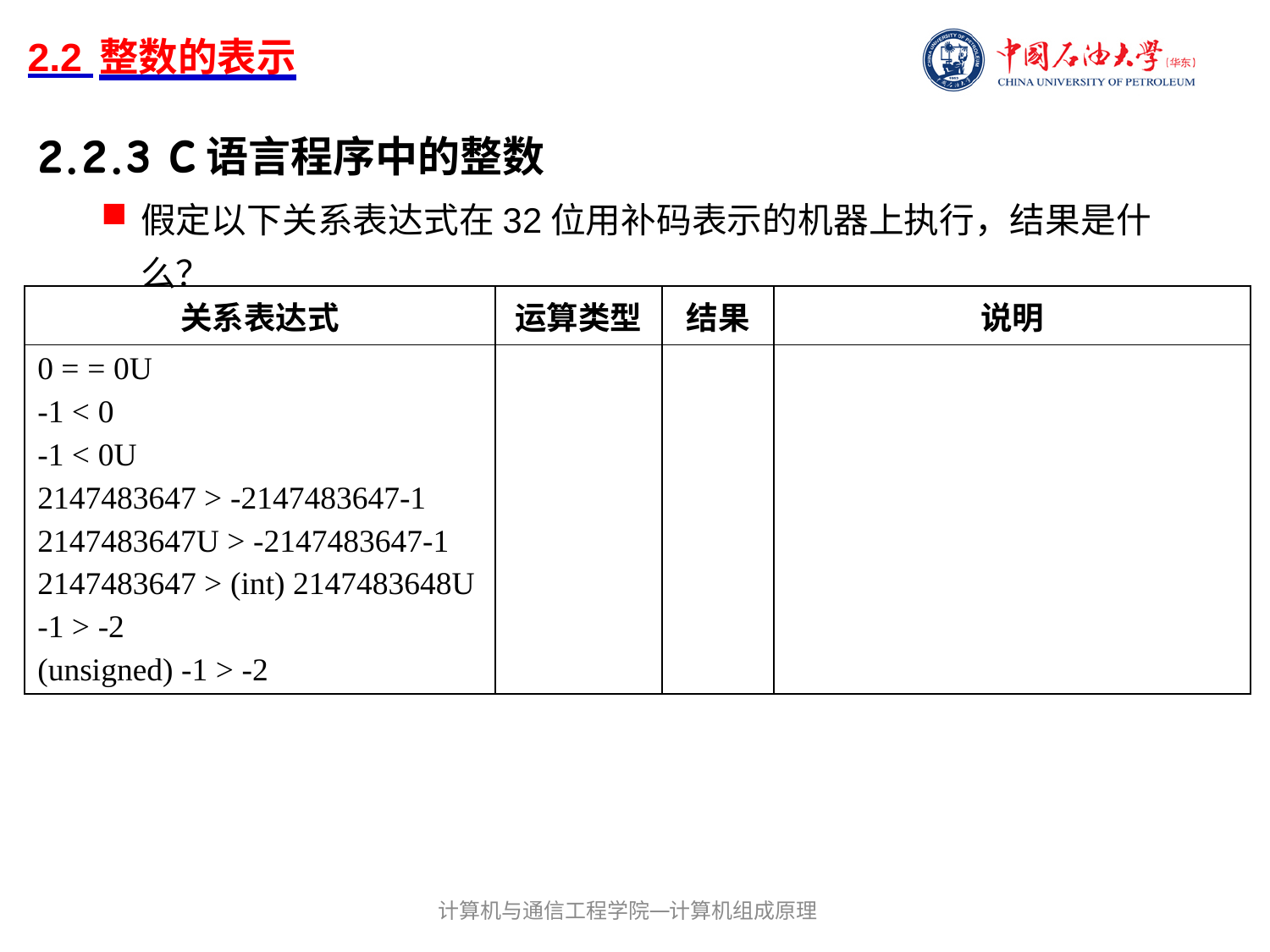

# 2.2 整数的表示
2.2.3 C语言程序中的整数
假定以下关系表达式在32位用补码表示的机器上执行，结果是什么？
| 关系表达式 | 运算类型 | 结果 | 说明 |
| --- | --- | --- | --- |
| 0 = = 0U -1 < 0 -1 < 0U 2147483647 > -2147483647-1 2147483647U > -2147483647-1 2147483647 > (int) 2147483648U -1 > -2 (unsigned) -1 > -2 |  |  |  |
46

计算机与通信工程学院—计算机组成原理